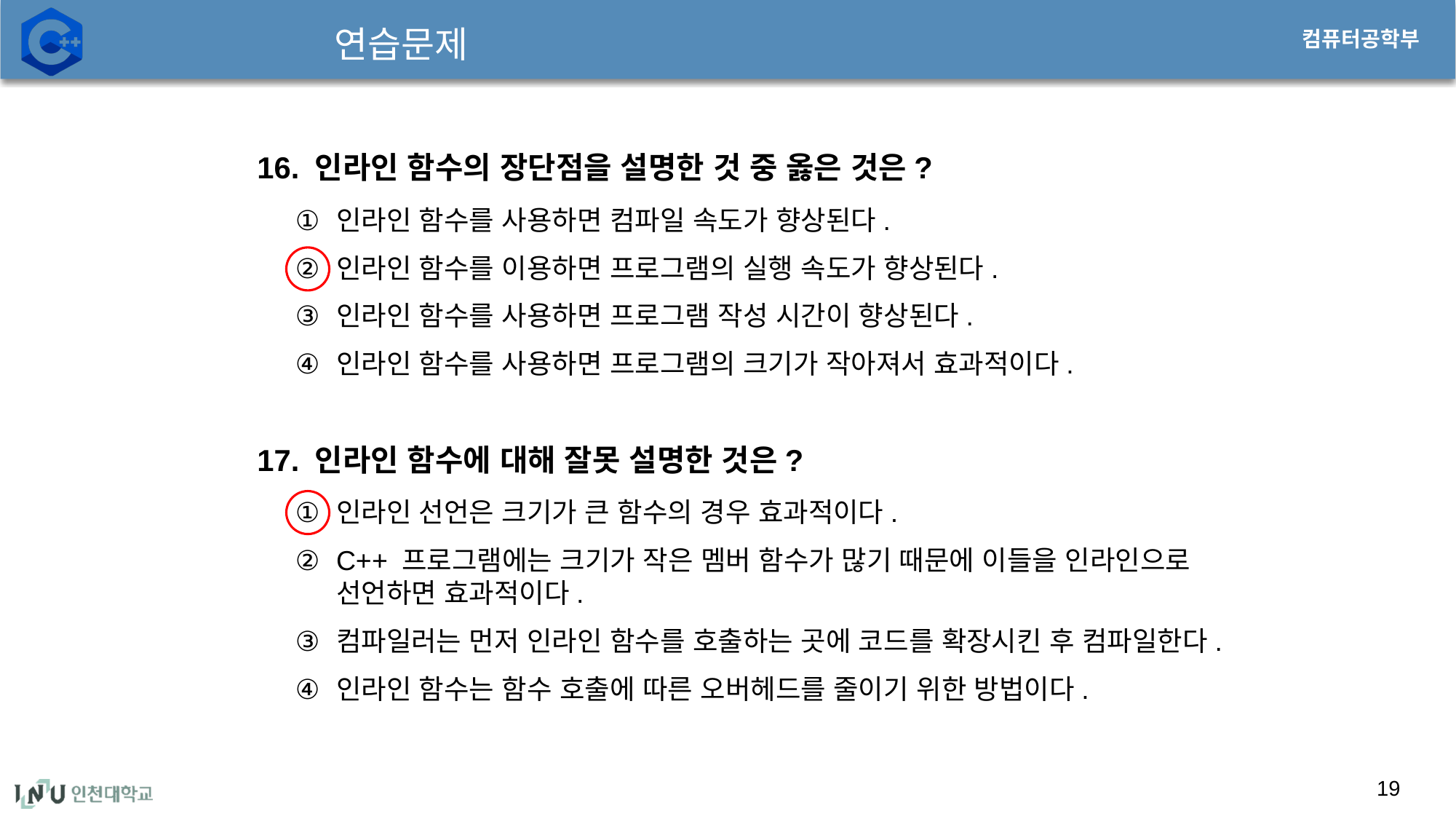

# 연습문제
16. 인라인 함수의 장단점을 설명한 것 중 옳은 것은?
인라인 함수를 사용하면 컴파일 속도가 향상된다.
인라인 함수를 이용하면 프로그램의 실행 속도가 향상된다.
인라인 함수를 사용하면 프로그램 작성 시간이 향상된다.
인라인 함수를 사용하면 프로그램의 크기가 작아져서 효과적이다.

17. 인라인 함수에 대해 잘못 설명한 것은?
인라인 선언은 크기가 큰 함수의 경우 효과적이다.
C++ 프로그램에는 크기가 작은 멤버 함수가 많기 때문에 이들을 인라인으로 선언하면 효과적이다.
컴파일러는 먼저 인라인 함수를 호출하는 곳에 코드를 확장시킨 후 컴파일한다.
인라인 함수는 함수 호출에 따른 오버헤드를 줄이기 위한 방법이다.